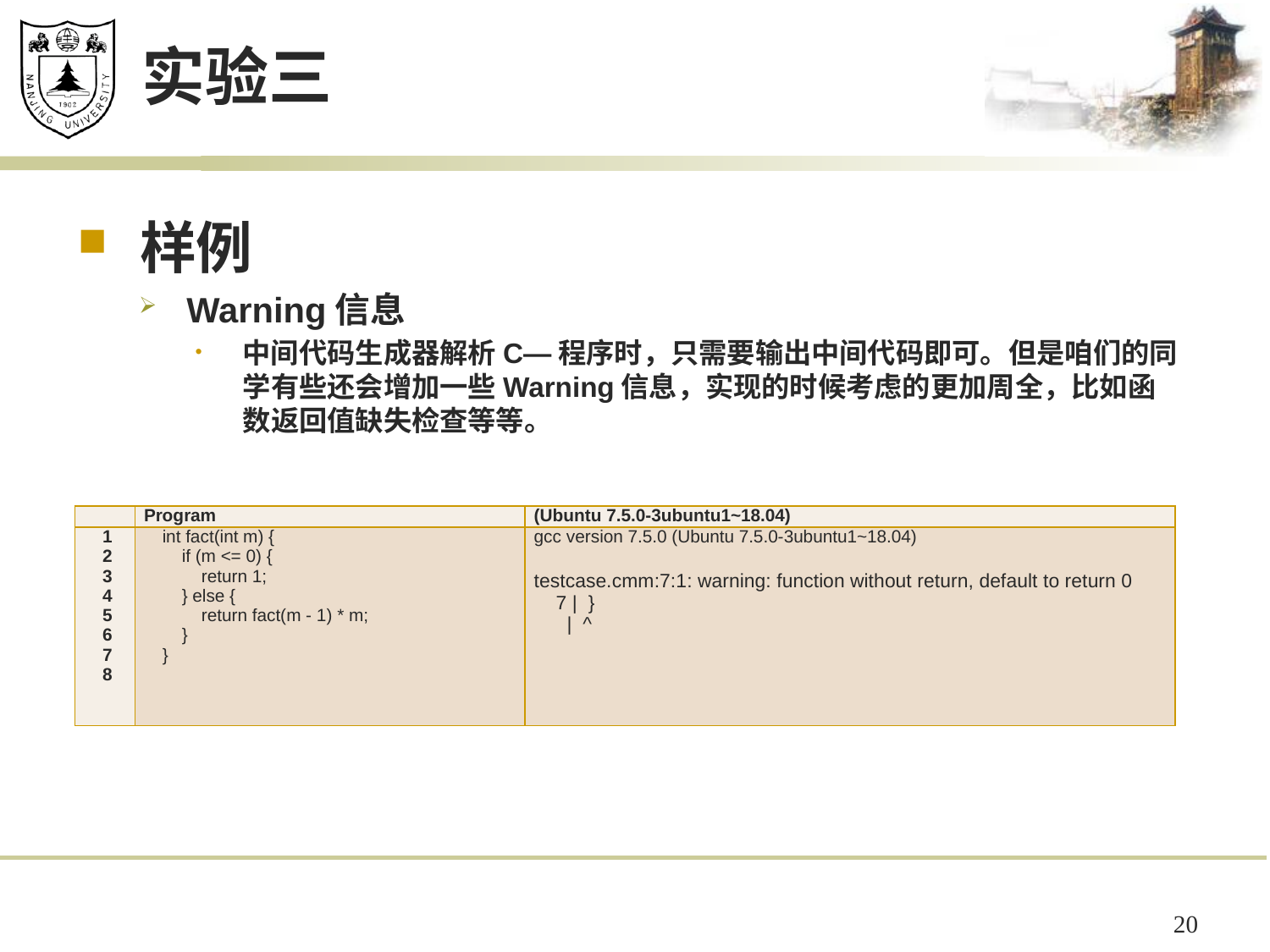

# 实验三
样例
Warning信息
中间代码生成器解析C—程序时，只需要输出中间代码即可。但是咱们的同学有些还会增加一些Warning信息，实现的时候考虑的更加周全，比如函数返回值缺失检查等等。
|  | Program | (Ubuntu 7.5.0-3ubuntu1~18.04) |
| --- | --- | --- |
| 1 2 3 4 5 6 7 8 | int fact(int m) { if (m <= 0) { return 1; } else { return fact(m - 1) \* m; } } | gcc version 7.5.0 (Ubuntu 7.5.0-3ubuntu1~18.04) testcase.cmm:7:1: warning: function without return, default to return 0 7 | } | ^ |